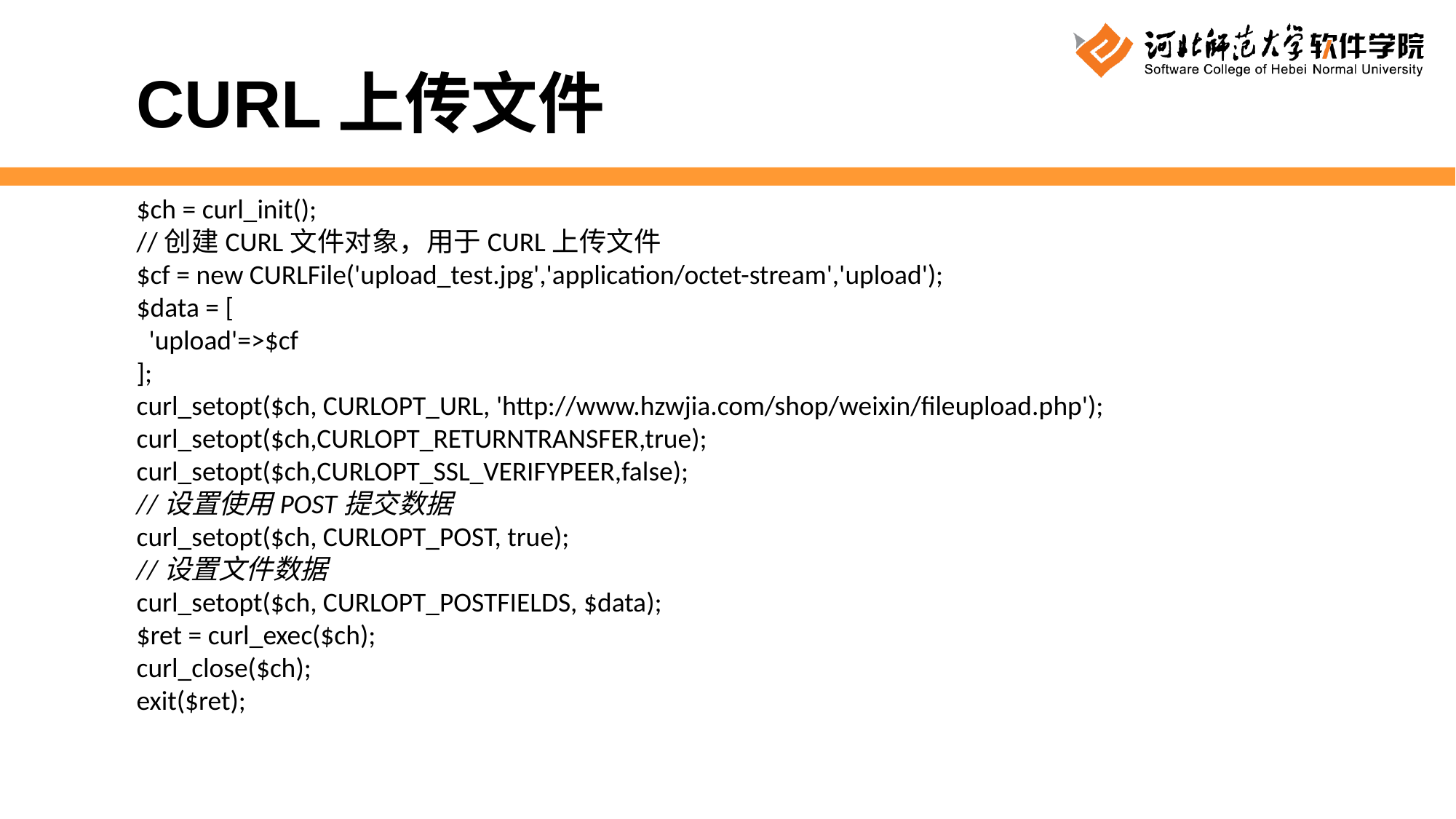

CURL上传文件
$ch = curl_init();
//创建CURL文件对象，用于CURL上传文件
$cf = new CURLFile('upload_test.jpg','application/octet-stream','upload');
$data = [
  'upload'=>$cf
];
curl_setopt($ch, CURLOPT_URL, 'http://www.hzwjia.com/shop/weixin/fileupload.php');
curl_setopt($ch,CURLOPT_RETURNTRANSFER,true);
curl_setopt($ch,CURLOPT_SSL_VERIFYPEER,false);
//设置使用POST提交数据
curl_setopt($ch, CURLOPT_POST, true);
//设置文件数据
curl_setopt($ch, CURLOPT_POSTFIELDS, $data);
$ret = curl_exec($ch);
curl_close($ch);
exit($ret);